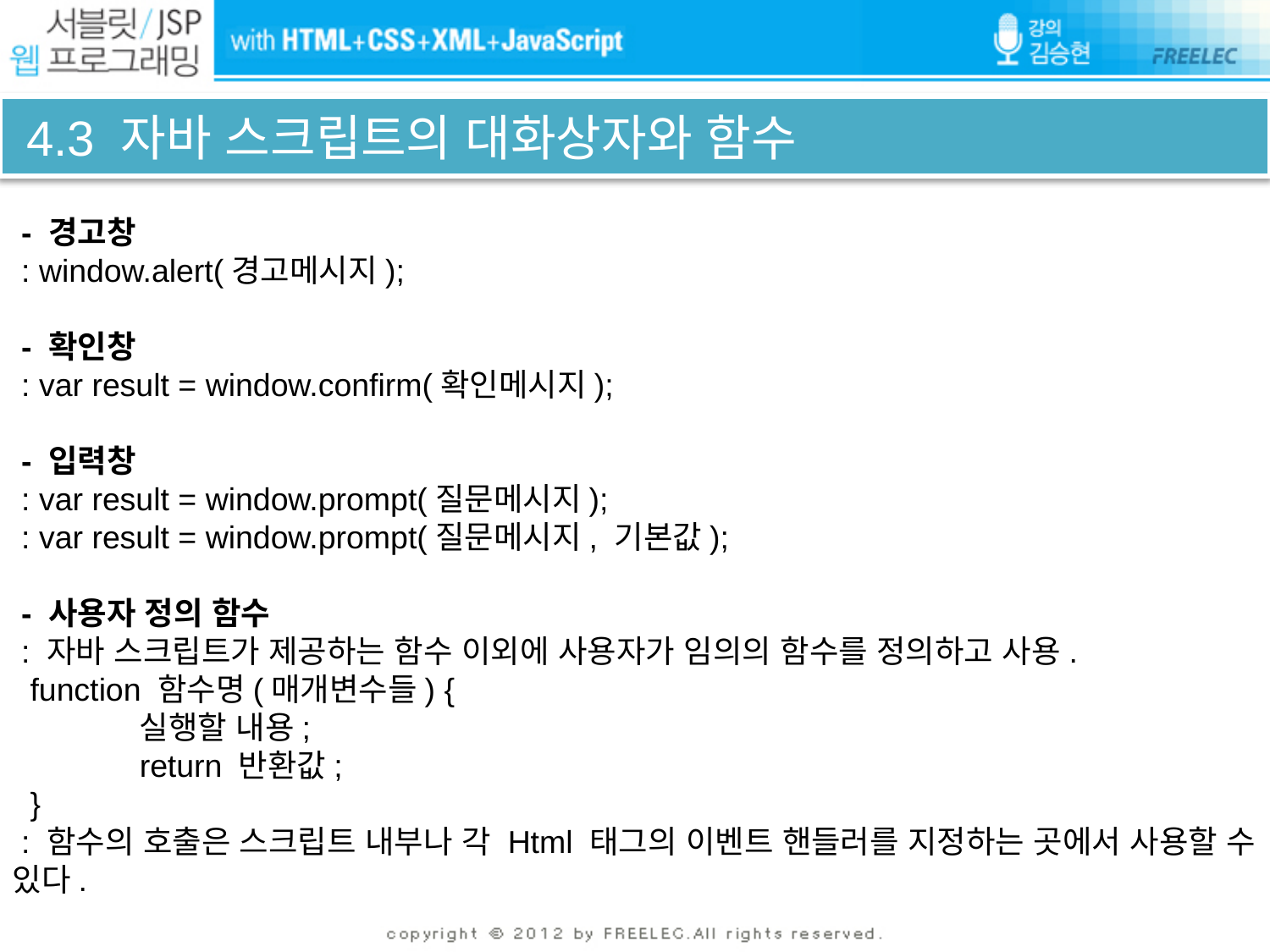

# 4.3 자바 스크립트의 대화상자와 함수
 - 경고창
 : window.alert(경고메시지);

 - 확인창
 : var result = window.confirm(확인메시지);

 - 입력창
 : var result = window.prompt(질문메시지);
 : var result = window.prompt(질문메시지, 기본값);

 - 사용자 정의 함수
 : 자바 스크립트가 제공하는 함수 이외에 사용자가 임의의 함수를 정의하고 사용.
  function 함수명(매개변수들) {
	실행할 내용;
	return 반환값;
  }
 : 함수의 호출은 스크립트 내부나 각 Html 태그의 이벤트 핸들러를 지정하는 곳에서 사용할 수 있다.